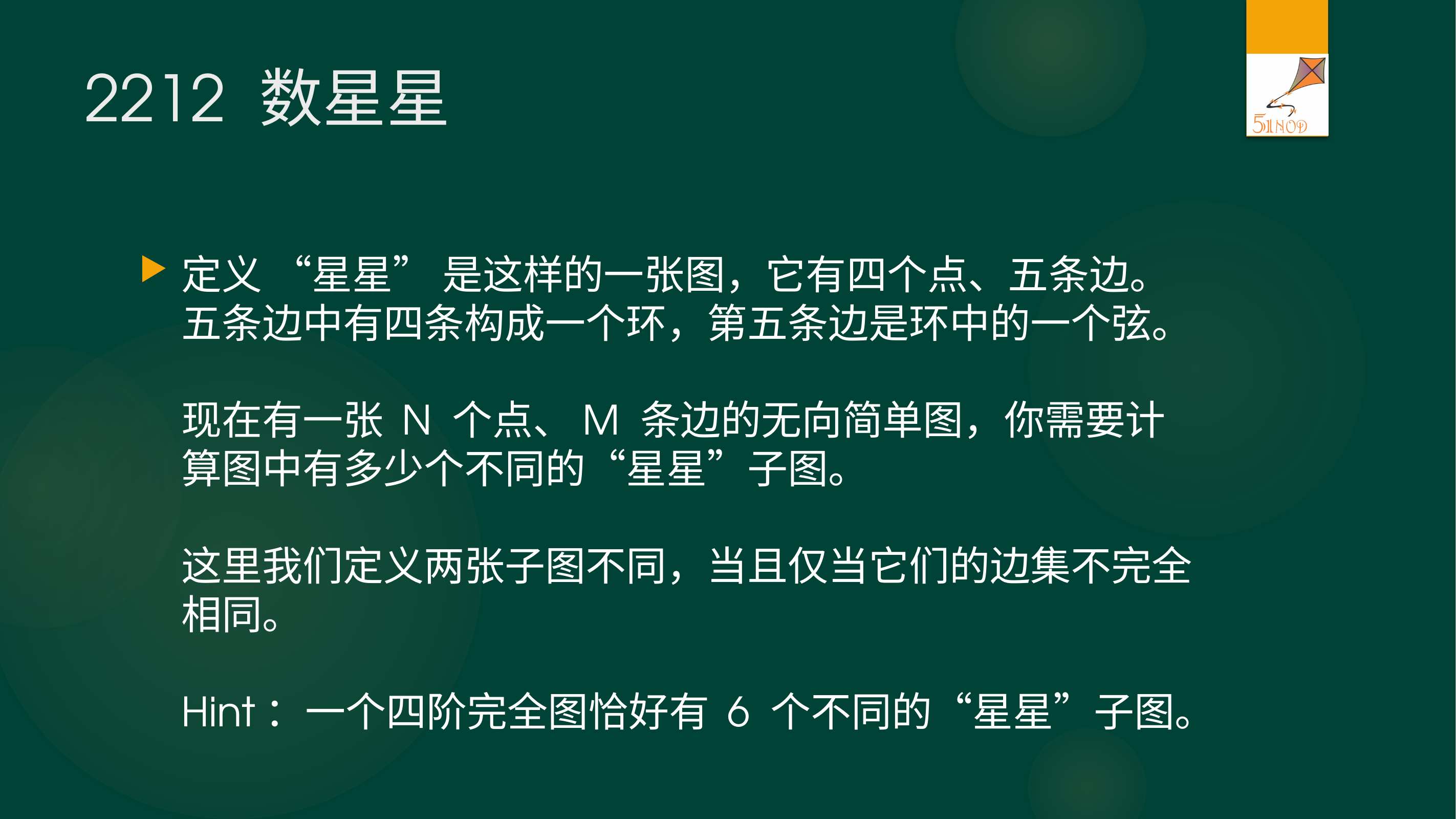

# 2212 数星星
定义 “星星” 是这样的一张图，它有四个点、五条边。五条边中有四条构成一个环，第五条边是环中的一个弦。
现在有一张 N 个点、M 条边的无向简单图，你需要计算图中有多少个不同的“星星”子图。
这里我们定义两张子图不同，当且仅当它们的边集不完全相同。
Hint：一个四阶完全图恰好有 6 个不同的“星星”子图。